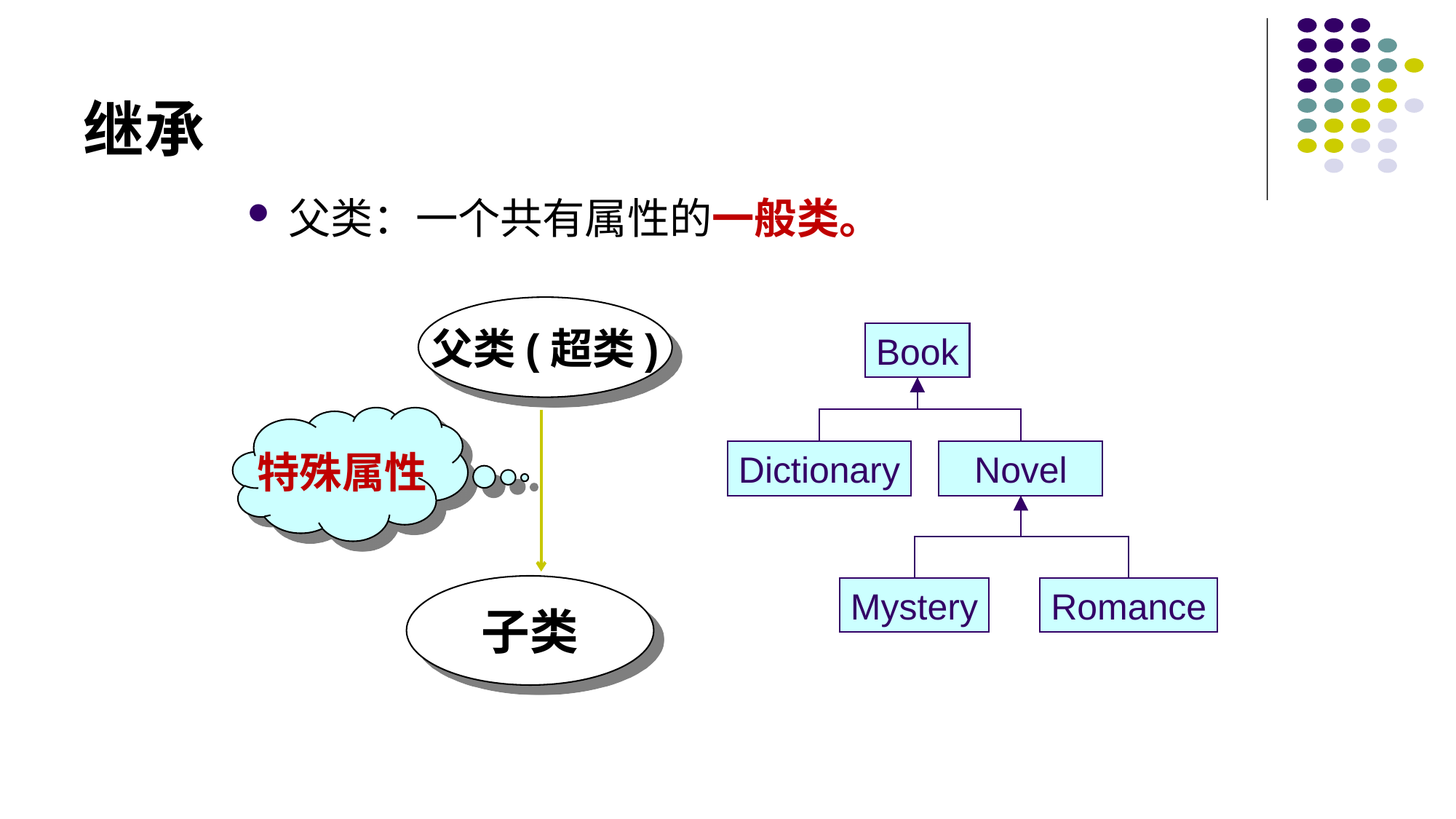

# 继承
父类：一个共有属性的一般类。

父类(超类)
Book
Dictionary
Novel
Mystery
Romance
特殊属性
子类
4